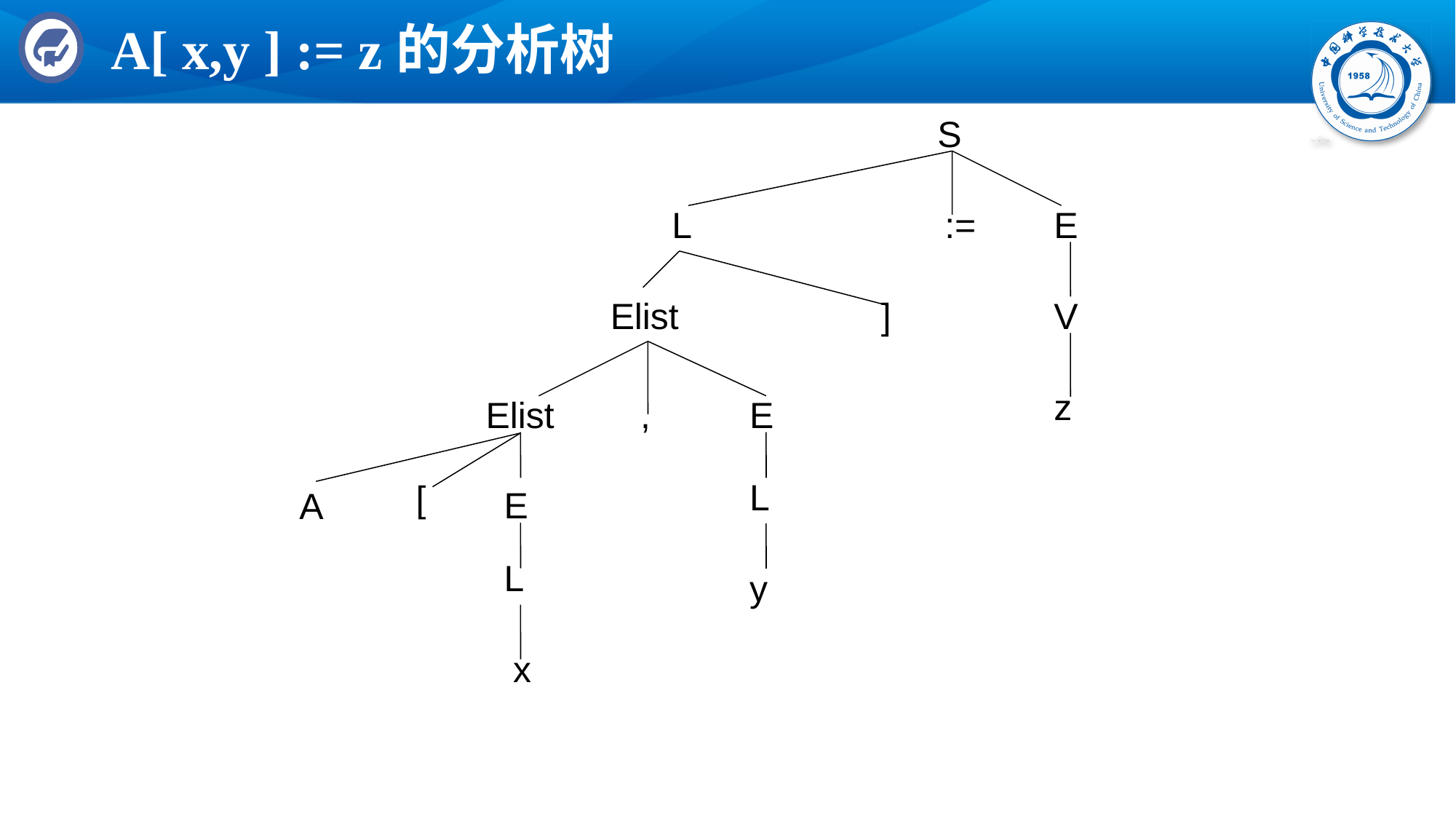

# A[ x,y ] := z的分析树
S

L
:=
E

Elist
]
V

z
Elist
,
E

L
[
E
A

L
y

x